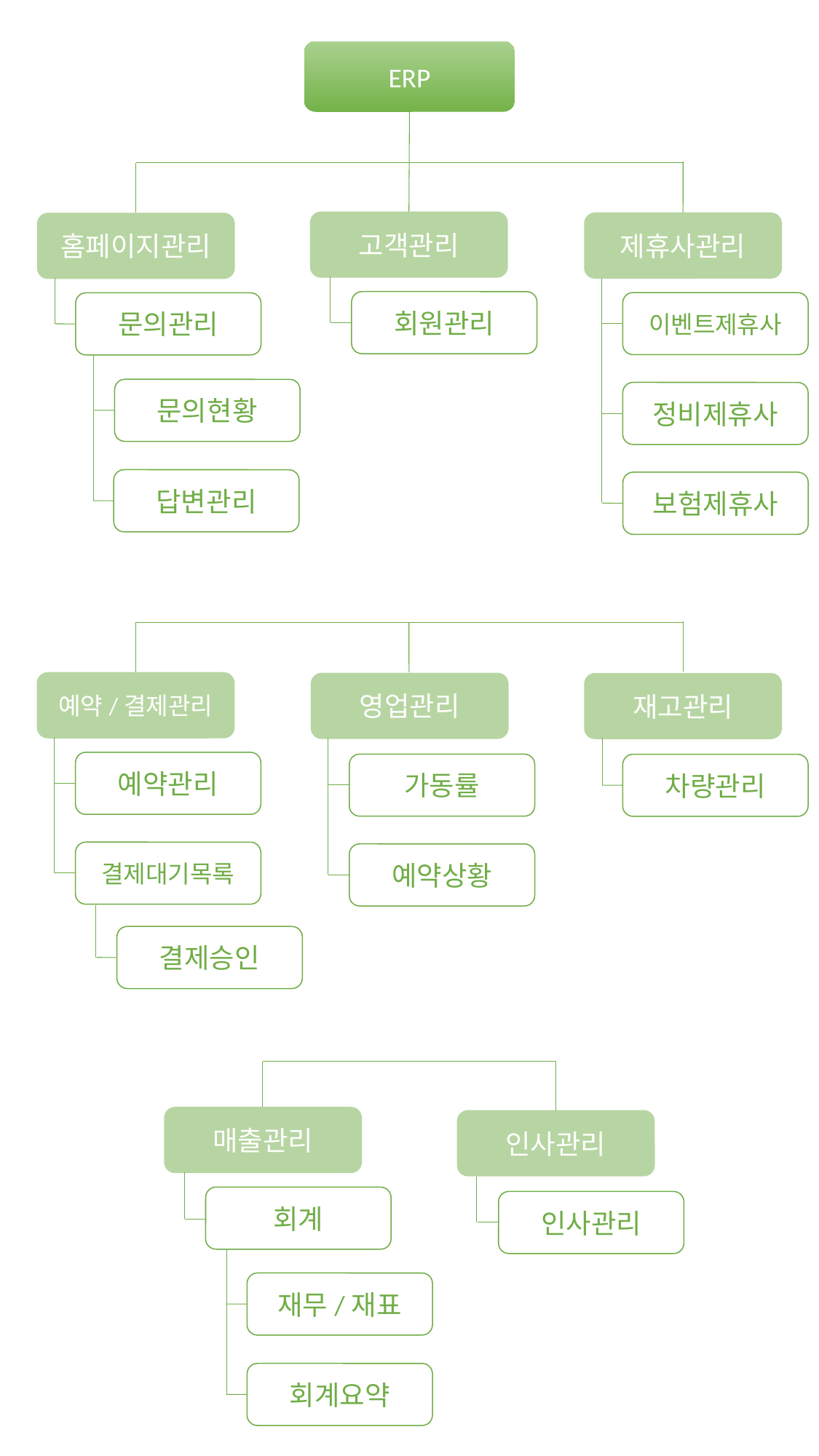

ERP
고객관리
제휴사관리
홈페이지관리
회원관리
이벤트제휴사
문의관리
문의현황
정비제휴사
답변관리
보험제휴사
예약/결제관리
영업관리
재고관리
예약관리
가동률
차량관리
결제대기목록
예약상황
결제승인
매출관리
인사관리
회계
인사관리
재무/재표
회계요약